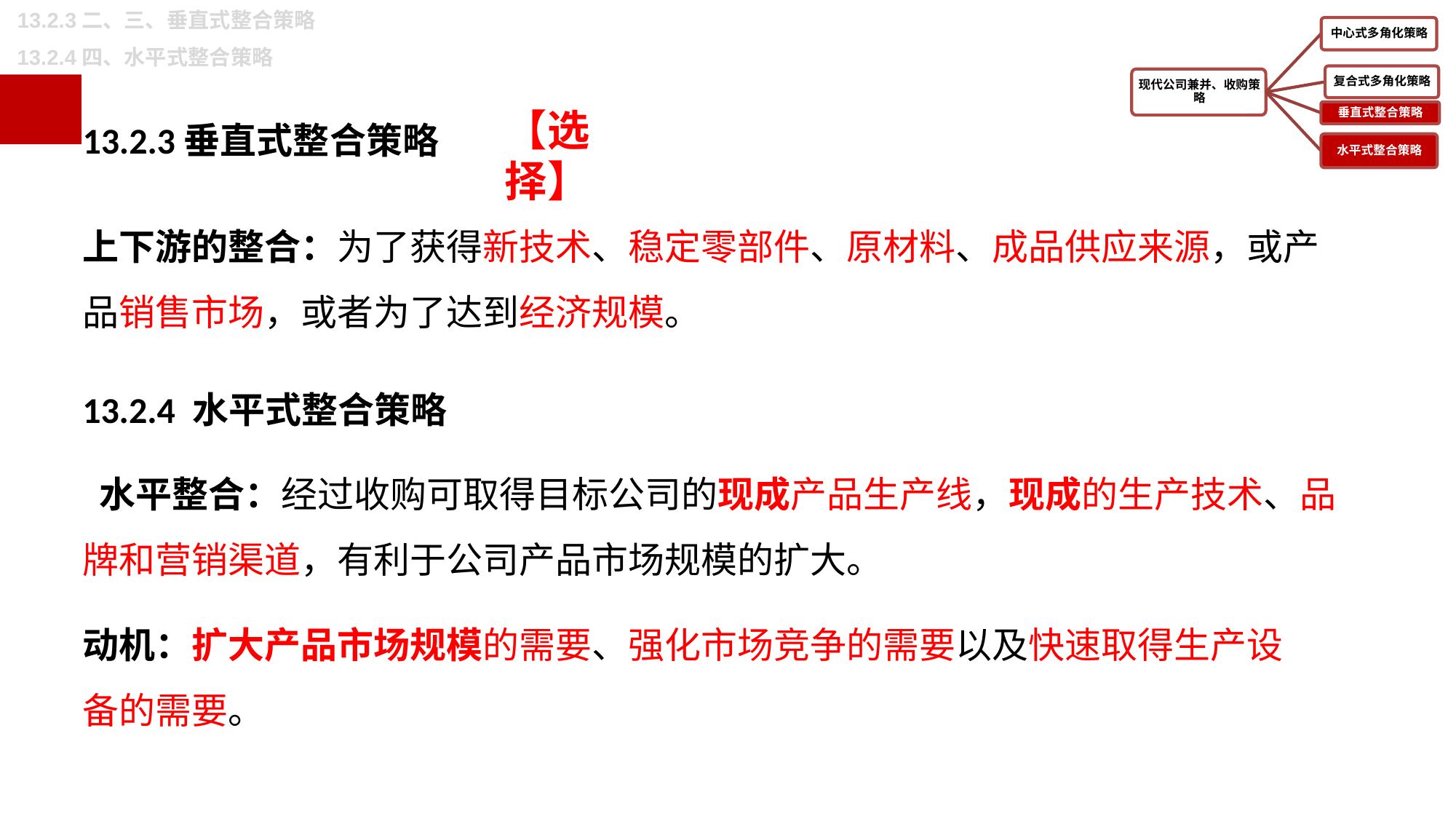

13.2.3二、三、垂直式整合策略
现代公司兼并、收购策略

中心式多角化策略

复合式多角化策略

垂直式整合策略

水平式整合策略
13.2.4四、水平式整合策略
13.2.3垂直式整合策略
【选择】
上下游的整合：为了获得新技术、稳定零部件、原材料、成品供应来源，或产品销售市场，或者为了达到经济规模。
13.2.4 水平式整合策略
 水平整合：经过收购可取得目标公司的现成产品生产线，现成的生产技术、品牌和营销渠道，有利于公司产品市场规模的扩大。
动机：扩大产品市场规模的需要、强化市场竞争的需要以及快速取得生产设备的需要。